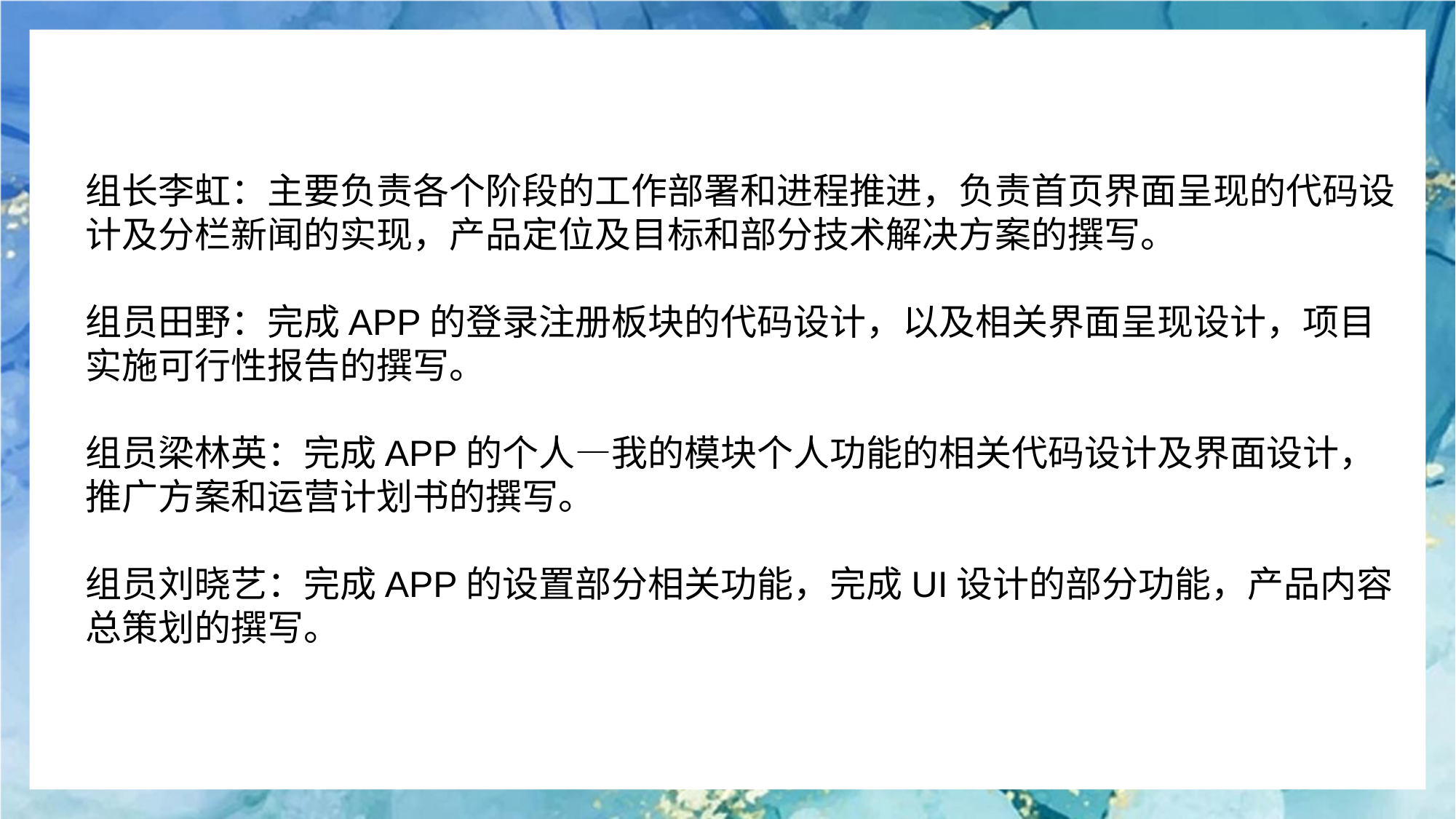

组长李虹：主要负责各个阶段的工作部署和进程推进，负责首页界面呈现的代码设计及分栏新闻的实现，产品定位及目标和部分技术解决方案的撰写。

组员田野：完成APP的登录注册板块的代码设计，以及相关界面呈现设计，项目实施可行性报告的撰写。

组员梁林英：完成APP的个人—我的模块个人功能的相关代码设计及界面设计，推广方案和运营计划书的撰写。

组员刘晓艺：完成APP的设置部分相关功能，完成UI设计的部分功能，产品内容总策划的撰写。